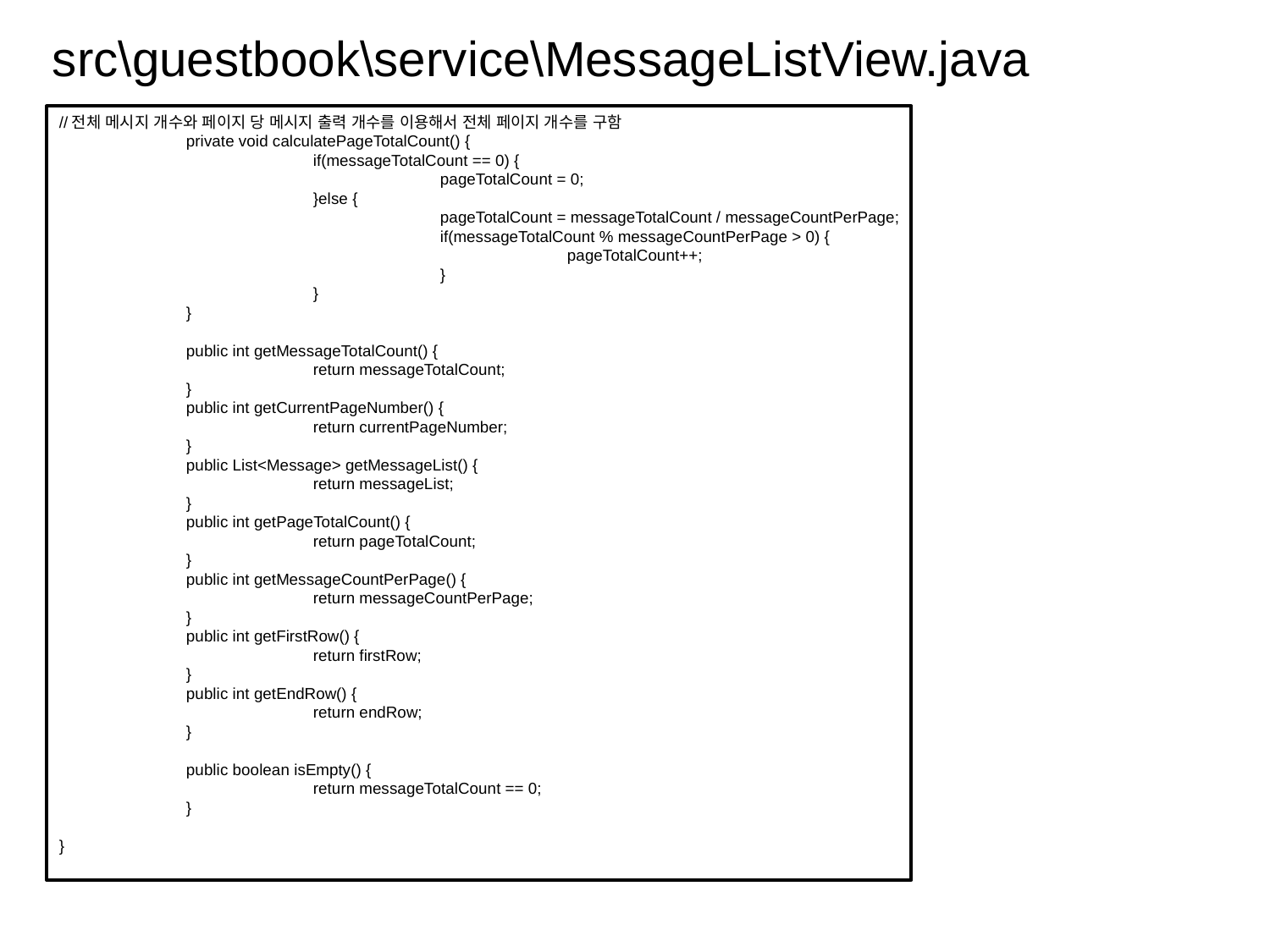

# src\guestbook\service\MessageListView.java
//전체 메시지 개수와 페이지 당 메시지 출력 개수를 이용해서 전체 페이지 개수를 구함
	private void calculatePageTotalCount() {
		if(messageTotalCount == 0) {
			pageTotalCount = 0;
		}else {
			pageTotalCount = messageTotalCount / messageCountPerPage;
			if(messageTotalCount % messageCountPerPage > 0) {
				pageTotalCount++;
			}
		}
	}

	public int getMessageTotalCount() {
		return messageTotalCount;
	}
	public int getCurrentPageNumber() {
		return currentPageNumber;
	}
	public List<Message> getMessageList() {
		return messageList;
	}
	public int getPageTotalCount() {
		return pageTotalCount;
	}
	public int getMessageCountPerPage() {
		return messageCountPerPage;
	}
	public int getFirstRow() {
		return firstRow;
	}
	public int getEndRow() {
		return endRow;
	}

	public boolean isEmpty() {
		return messageTotalCount == 0;
	}

}